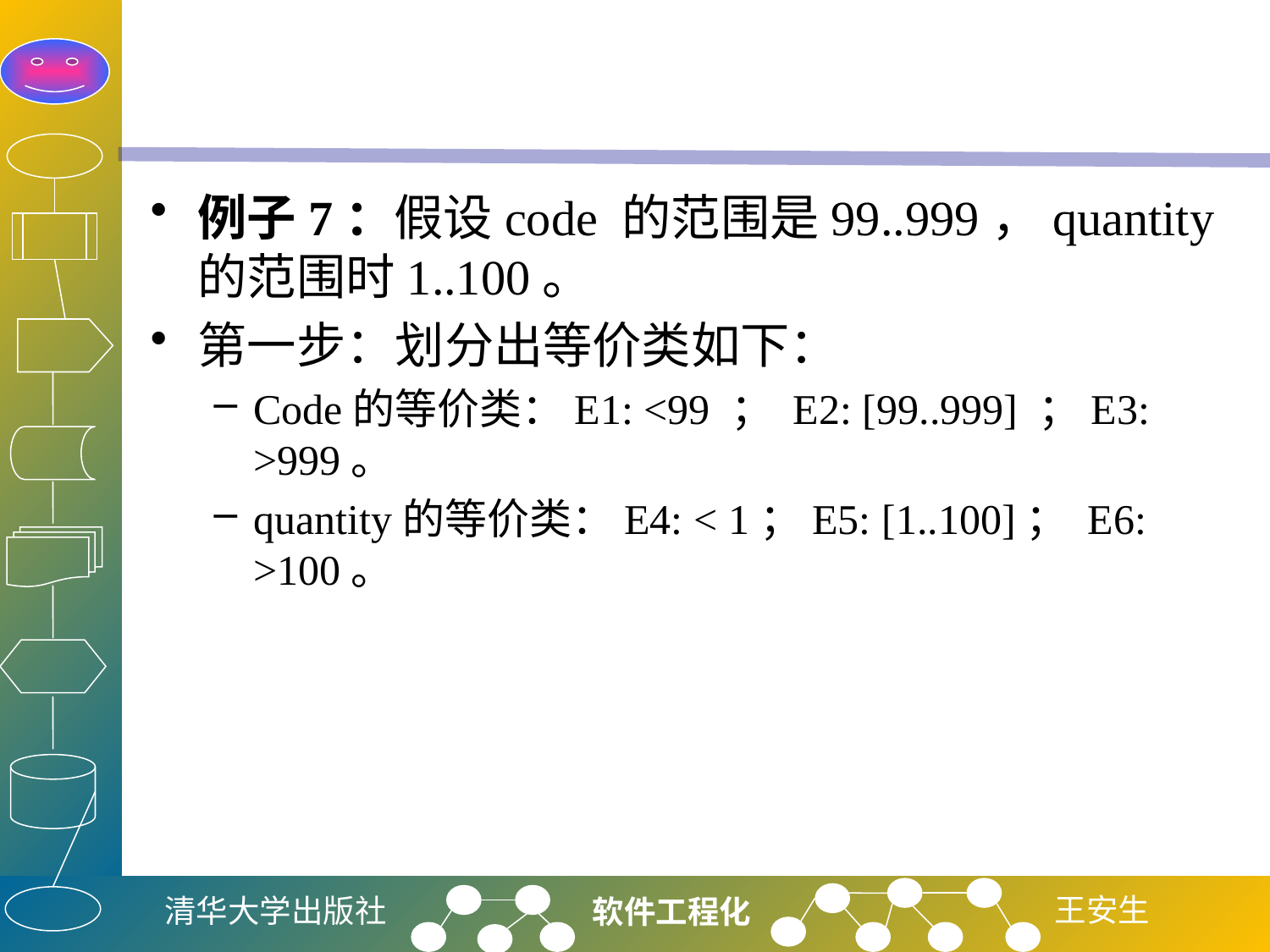

#
例子7：假设code 的范围是99..999，quantity的范围时1..100。
第一步：划分出等价类如下：
Code的等价类：E1: <99 ； E2: [99..999] ；E3: >999。
quantity的等价类：E4: < 1；E5: [1..100]； E6: >100。